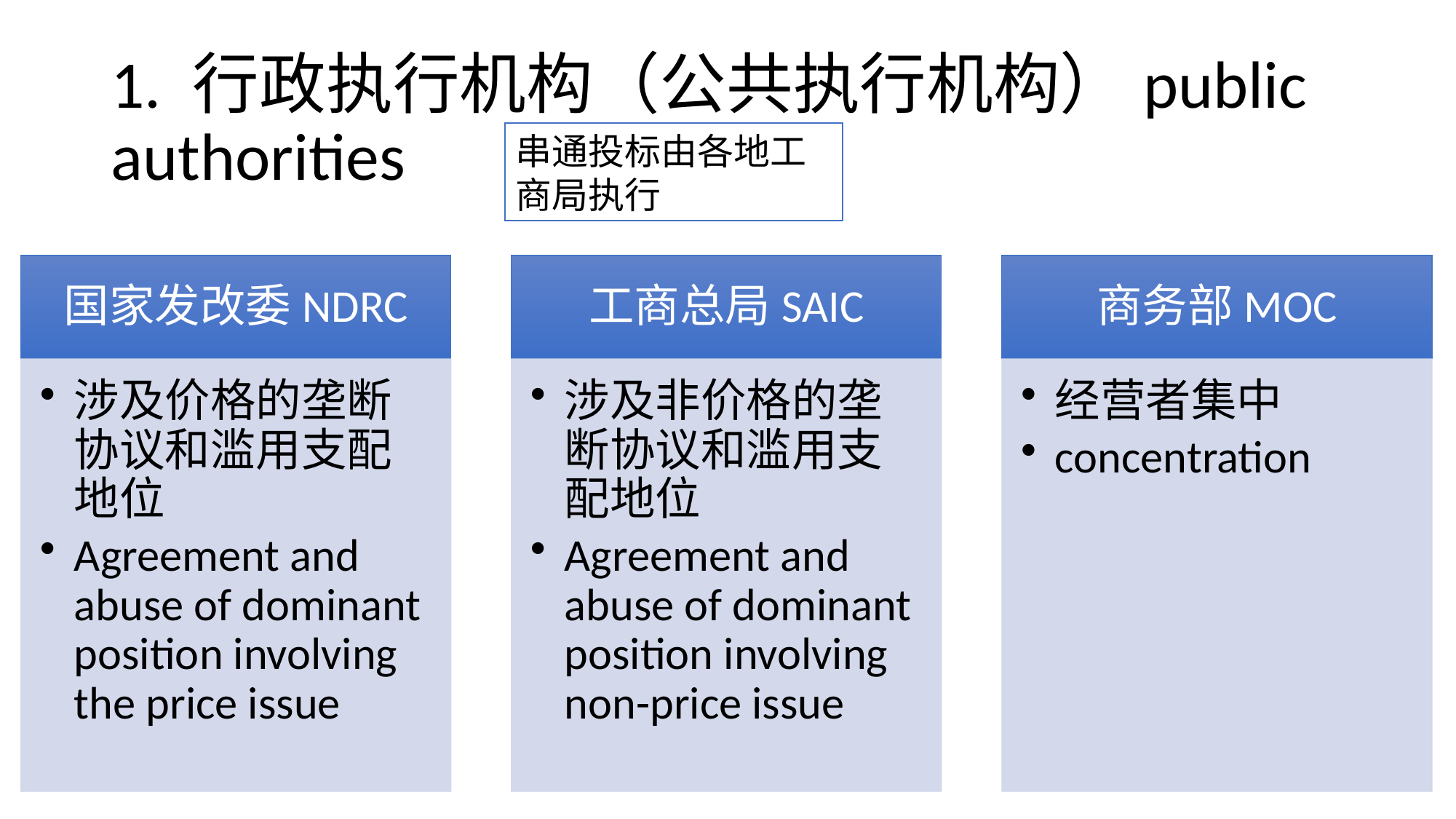

# 1. 行政执行机构（公共执行机构）public authorities
串通投标由各地工商局执行
国家发改委NDRC
涉及价格的垄断协议和滥用支配地位
Agreement and abuse of dominant position involving the price issue
工商总局SAIC
涉及非价格的垄断协议和滥用支配地位
Agreement and abuse of dominant position involving non-price issue
商务部MOC
经营者集中
concentration